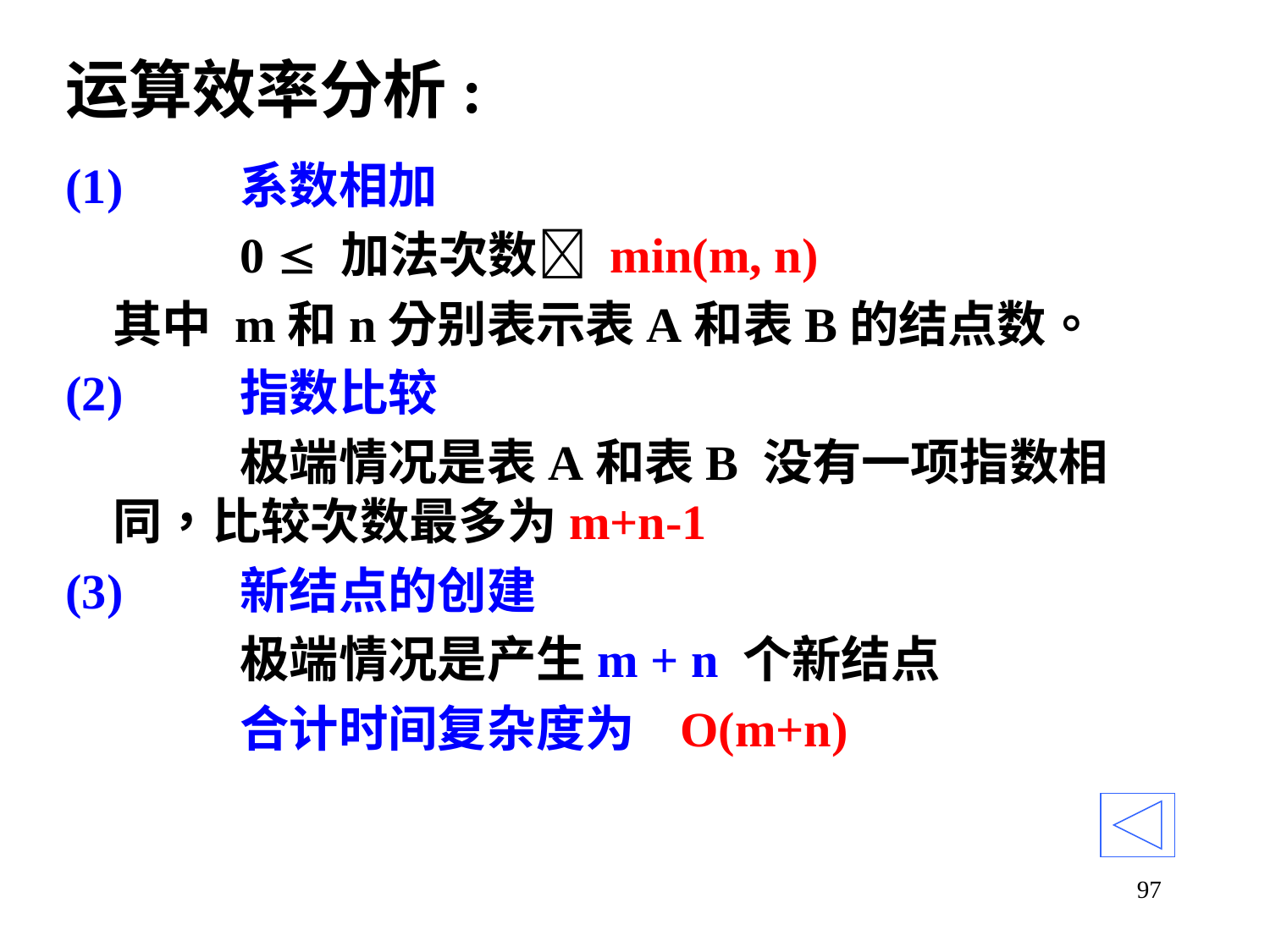

# 运算效率分析:
(1)	系数相加
		0 ≤ 加法次数≤ min(m, n)
	其中 m和n分别表示表A和表B的结点数。
(2)	指数比较
		极端情况是表A和表B 没有一项指数相同，比较次数最多为m+n-1
(3)	新结点的创建
		极端情况是产生m + n 个新结点
		合计时间复杂度为   O(m+n)

97